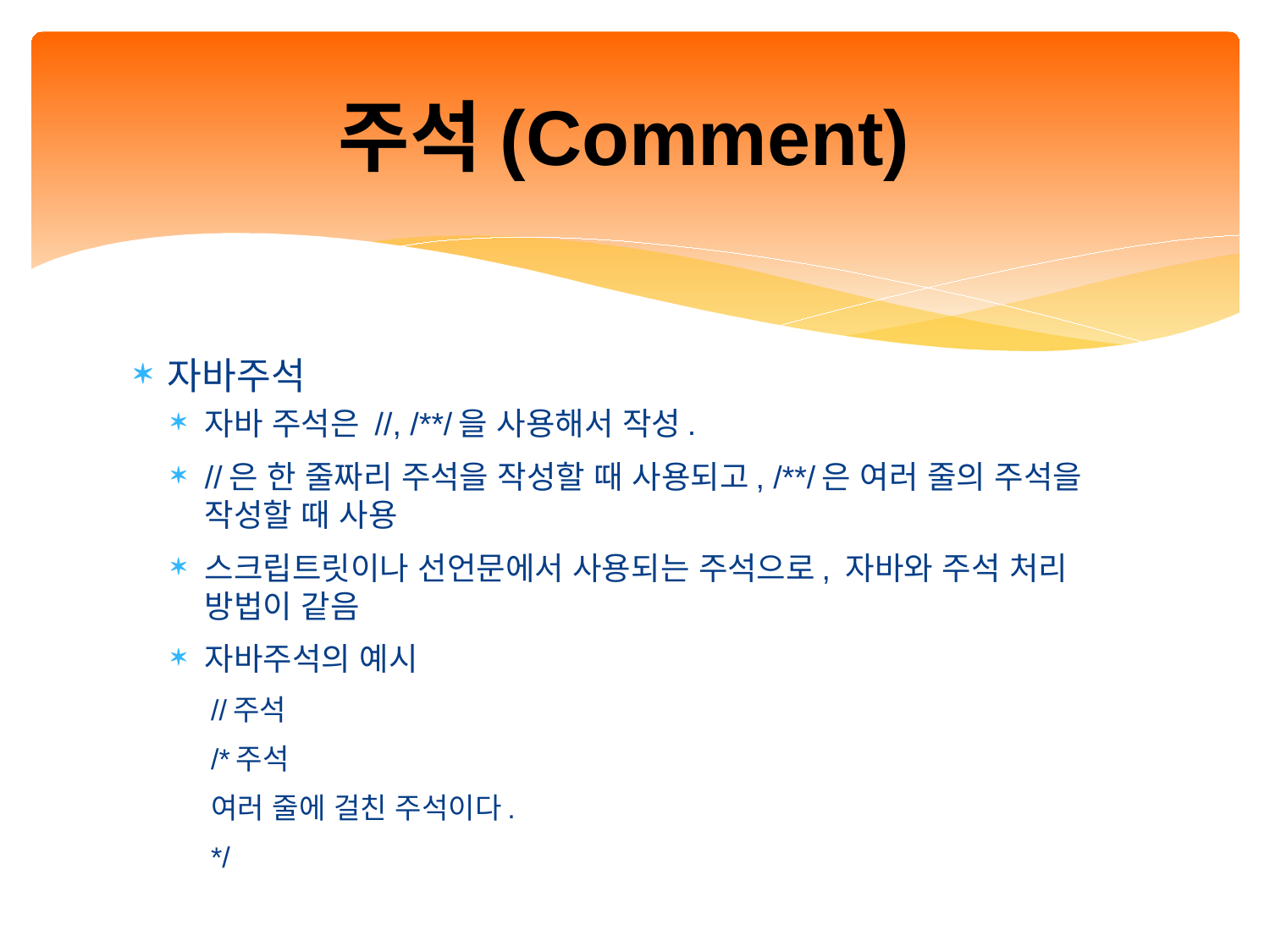

# 주석(Comment)
자바주석
자바 주석은 //, /**/을 사용해서 작성.
//은 한 줄짜리 주석을 작성할 때 사용되고, /**/은 여러 줄의 주석을 작성할 때 사용
스크립트릿이나 선언문에서 사용되는 주석으로, 자바와 주석 처리 방법이 같음
자바주석의 예시
//주석
/*주석
여러 줄에 걸친 주석이다.
*/